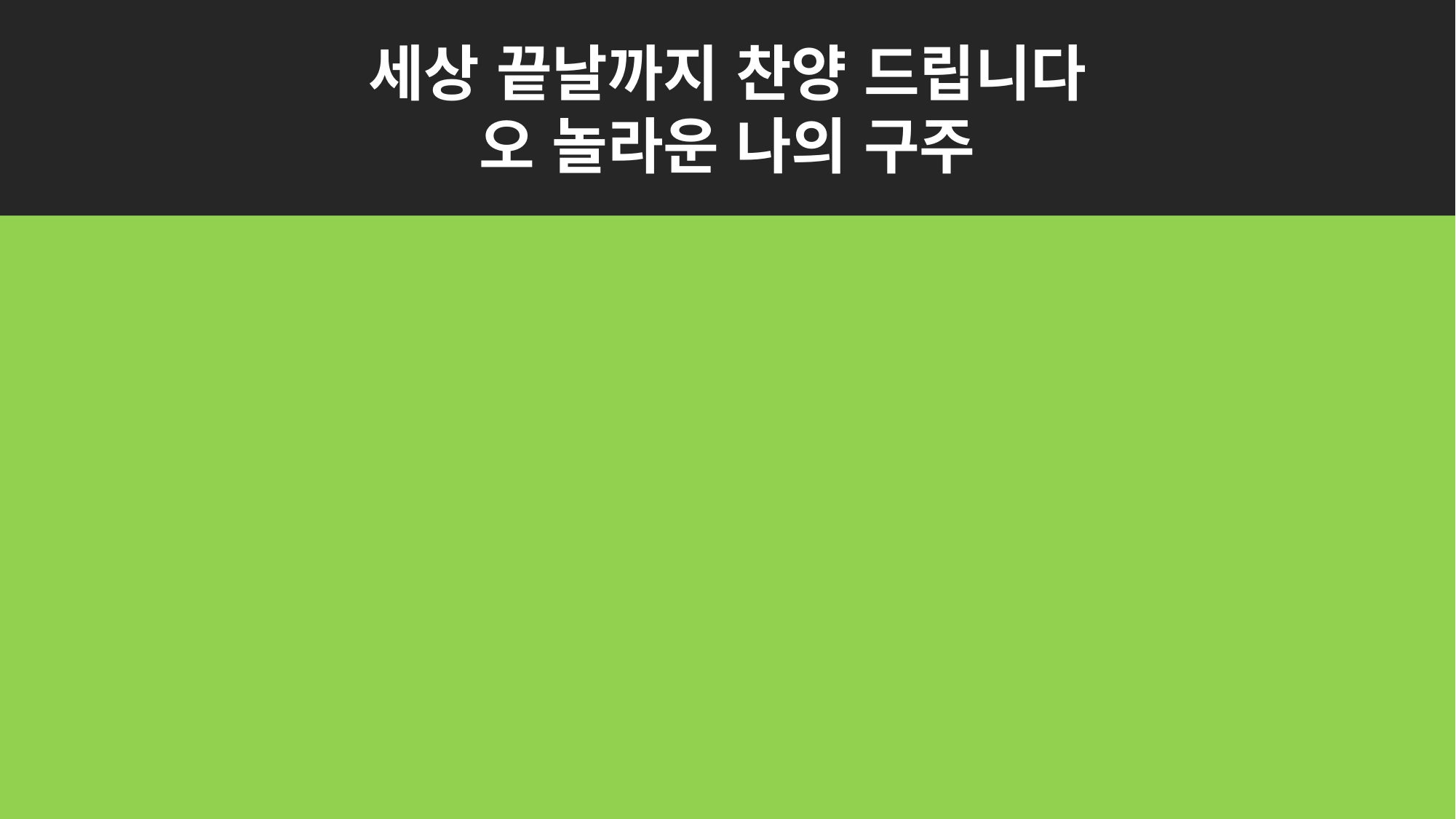

세상 끝날까지 찬양 드립니다
오 놀라운 나의 구주